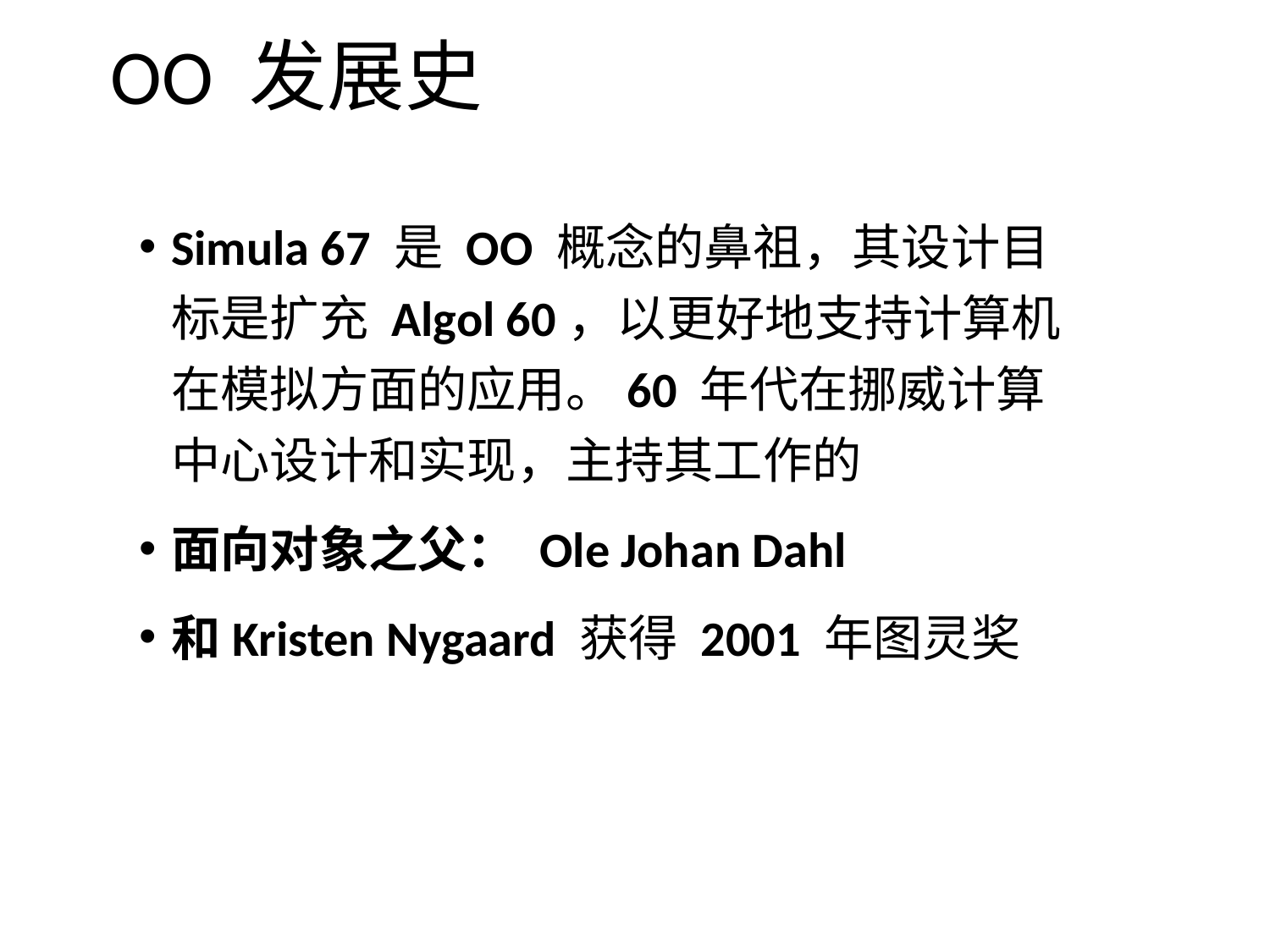

OO 发展史
Simula 67 是 OO 概念的鼻祖，其设计目标是扩充 Algol 60，以更好地支持计算机在模拟方面的应用。60 年代在挪威计算中心设计和实现，主持其工作的
面向对象之父： Ole Johan Dahl
和Kristen Nygaard 获得 2001 年图灵奖